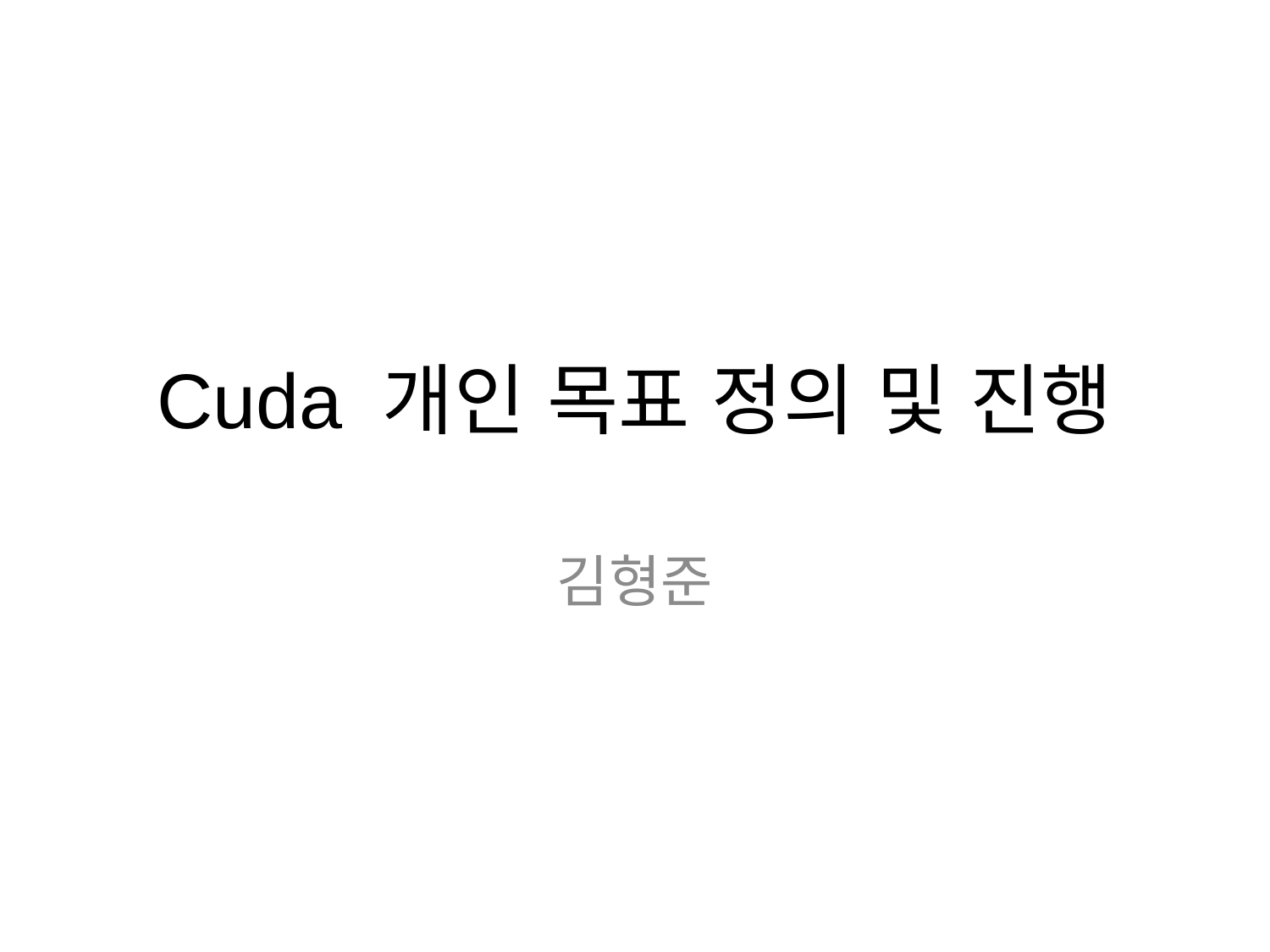

# Cuda 개인 목표 정의 및 진행
김형준